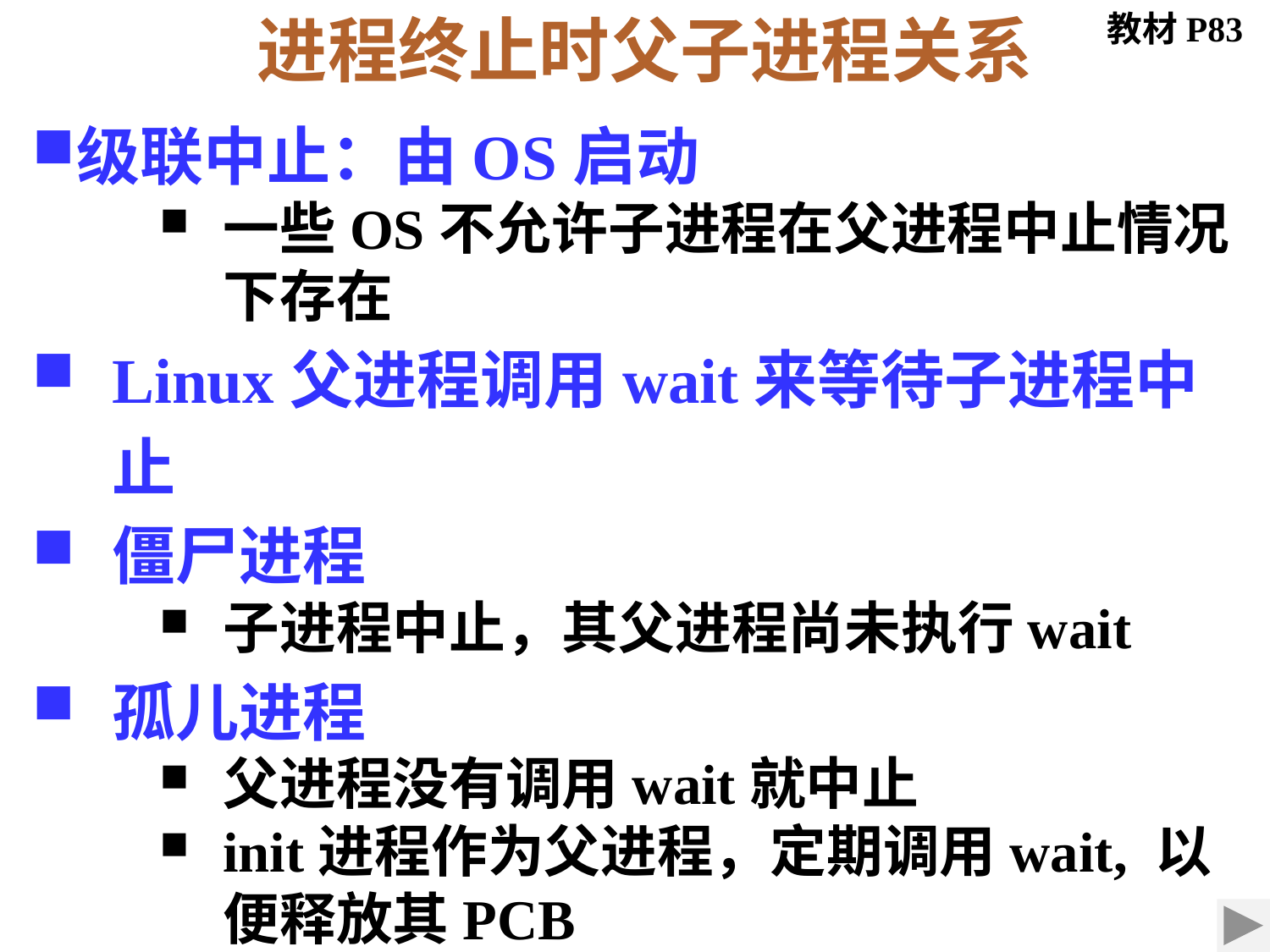

进程终止时父子进程关系
教材P83
级联中止：由OS启动
一些OS不允许子进程在父进程中止情况下存在
Linux父进程调用wait来等待子进程中止
僵尸进程
子进程中止，其父进程尚未执行wait
孤儿进程
父进程没有调用wait就中止
init进程作为父进程，定期调用wait, 以便释放其PCB